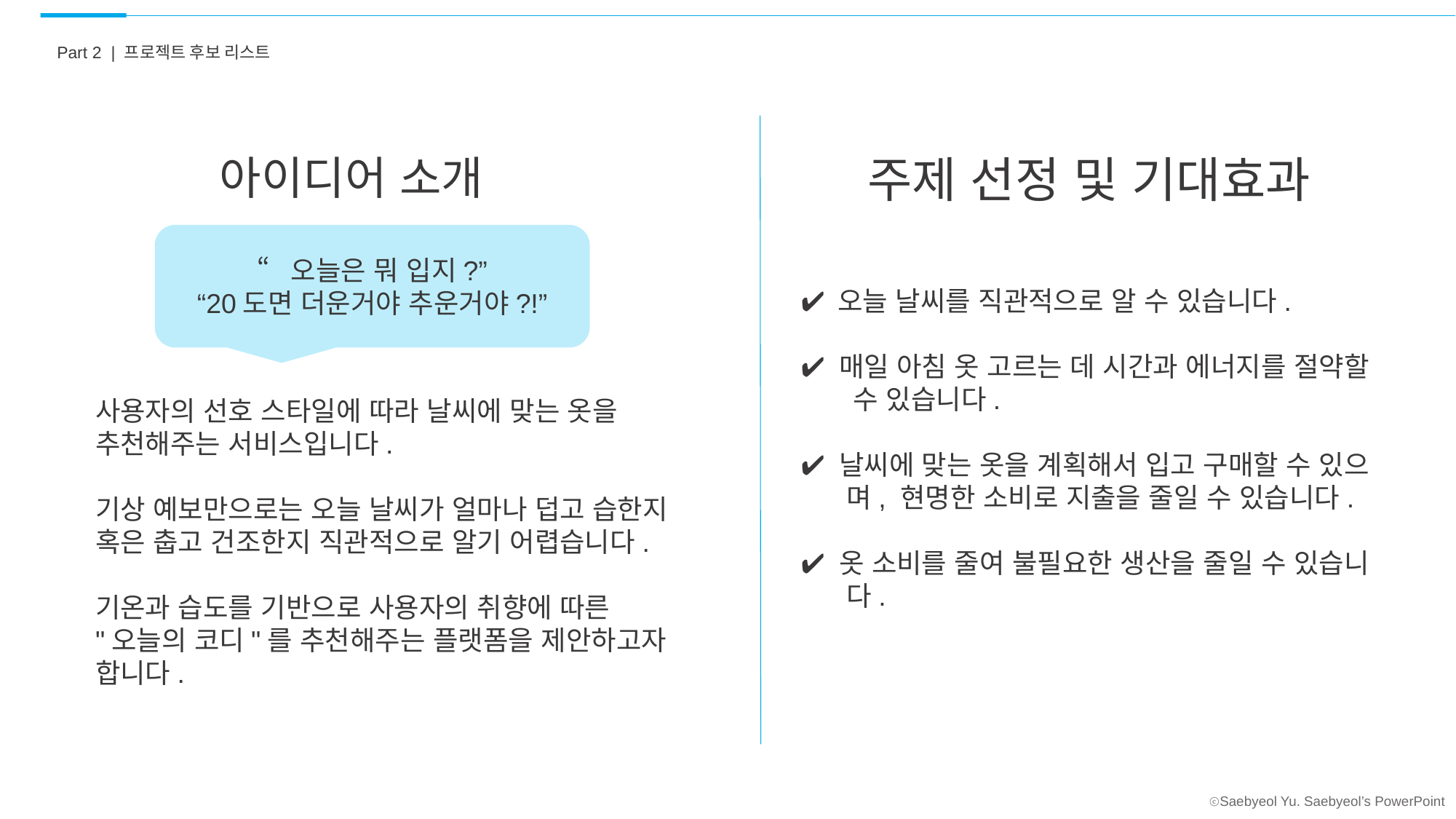

Part 2  | 프로젝트 후보 리스트

주제 선정 및 기대효과
아이디어 소개
“오늘은 뭐 입지?”
“20도면 더운거야 추운거야?!”
✔️ 오늘 날씨를 직관적으로 알 수 있습니다.

✔️ 매일 아침 옷 고르는 데 시간과 에너지를 절약할
      수 있습니다.

✔️ 날씨에 맞는 옷을 계획해서 입고 구매할 수 있으
      며, 현명한 소비로 지출을 줄일 수 있습니다.

✔️ 옷 소비를 줄여 불필요한 생산을 줄일 수 있습니
      다.
사용자의 선호 스타일에 따라 날씨에 맞는 옷을
추천해주는 서비스입니다.

기상 예보만으로는 오늘 날씨가 얼마나 덥고 습한지
혹은 춥고 건조한지 직관적으로 알기 어렵습니다.

기온과 습도를 기반으로 사용자의 취향에 따른
"오늘의 코디"를 추천해주는 플랫폼을 제안하고자
합니다.